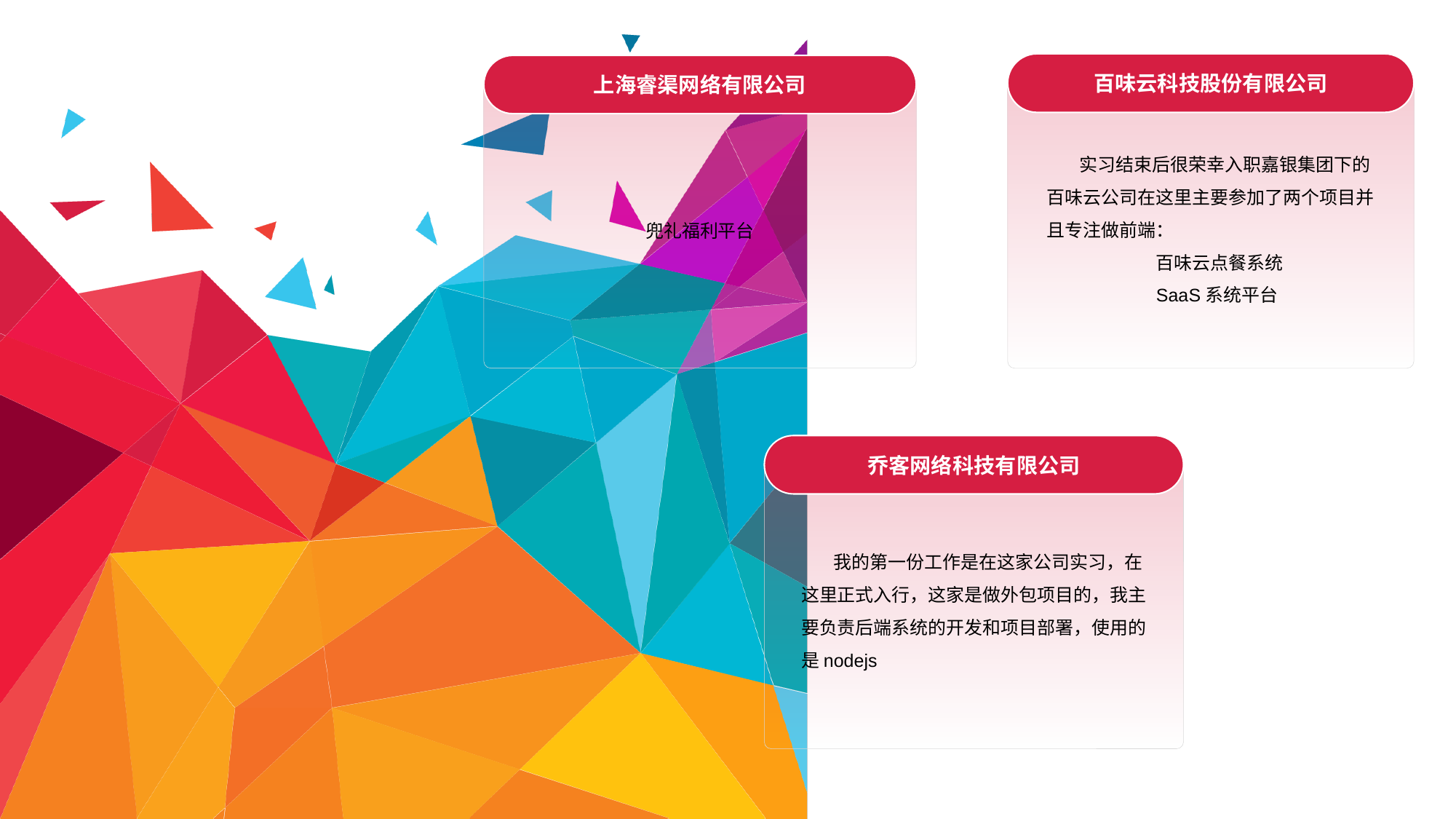

百味云科技股份有限公司
       实习结束后很荣幸入职嘉银集团下的
百味云公司在这里主要参加了两个项目并
且专注做前端：
	百味云点餐系统
	SaaS系统平台
上海睿渠网络有限公司
兜礼福利平台
乔客网络科技有限公司
       我的第一份工作是在这家公司实习，在
这里正式入行，这家是做外包项目的，我主
要负责后端系统的开发和项目部署，使用的
是nodejs